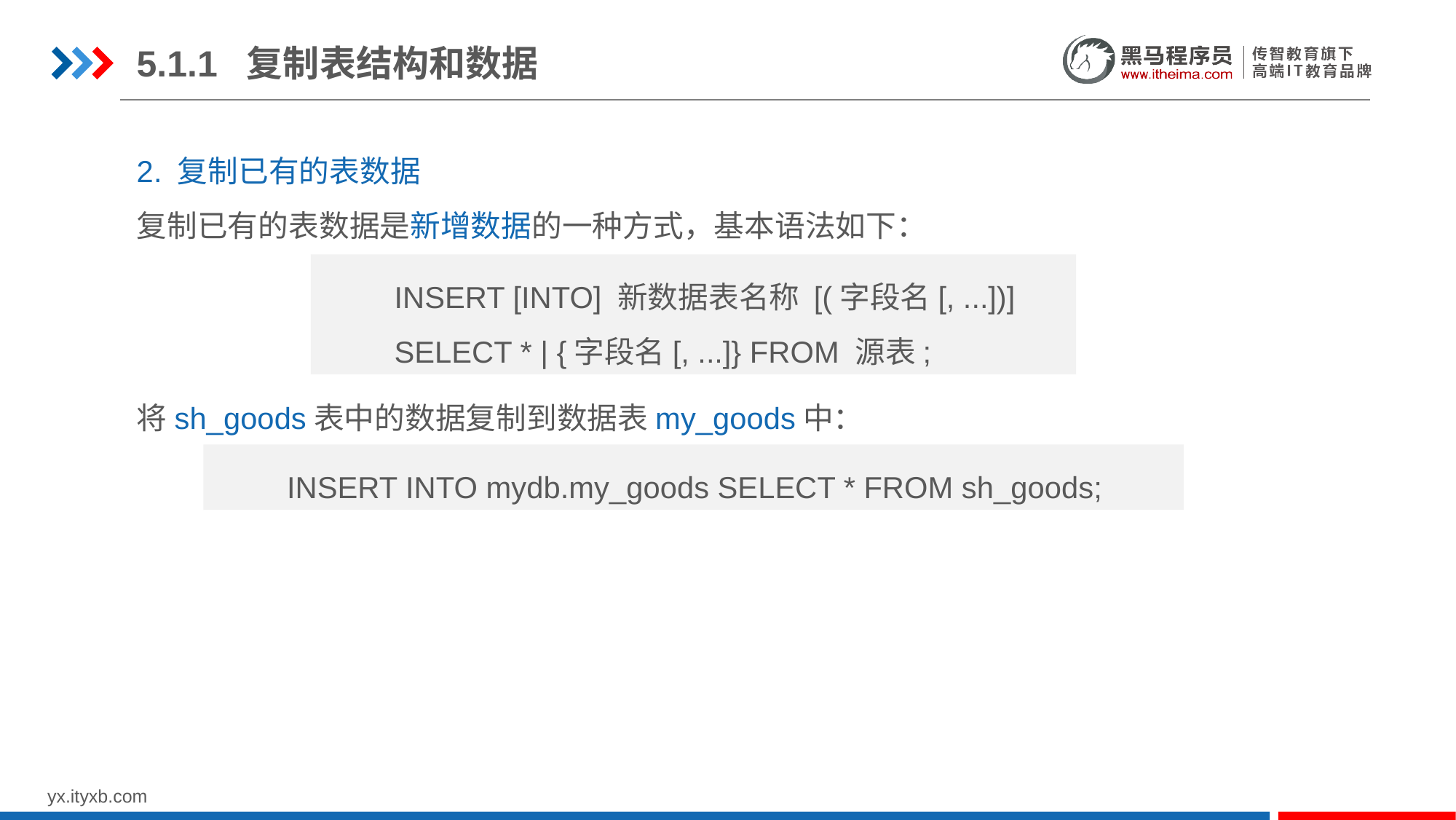

5.1.1  复制表结构和数据
2. 复制已有的表数据
复制已有的表数据是新增数据的一种方式，基本语法如下：
INSERT [INTO] 新数据表名称 [(字段名[, ...])]
SELECT * | {字段名[, ...]} FROM 源表;
将sh_goods表中的数据复制到数据表my_goods中：
INSERT INTO mydb.my_goods SELECT * FROM sh_goods;